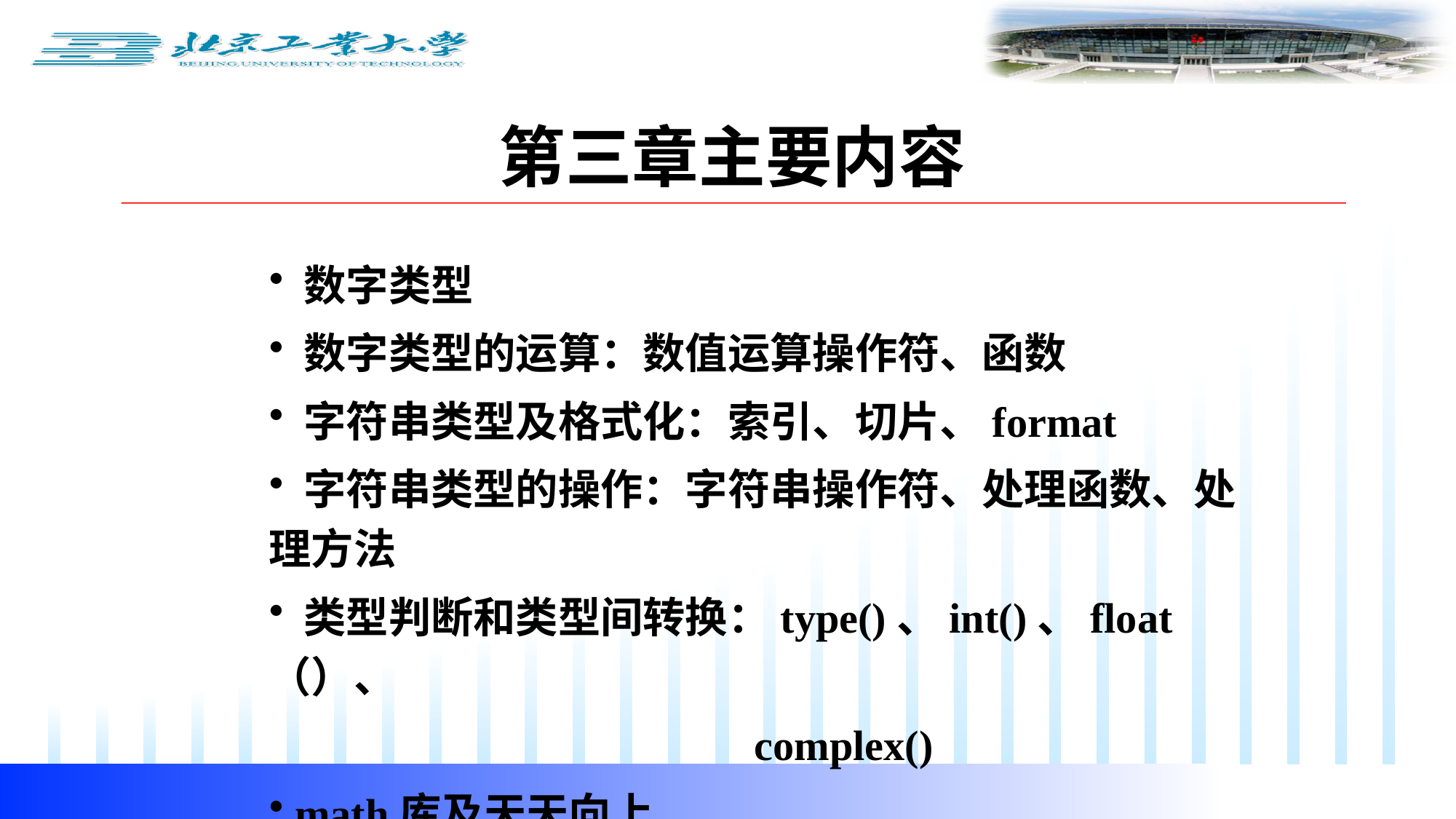

# 第三章主要内容
 数字类型
 数字类型的运算：数值运算操作符、函数
 字符串类型及格式化：索引、切片、format
 字符串类型的操作：字符串操作符、处理函数、处理方法
 类型判断和类型间转换：type()、int()、float（）、
                                              complex()
 math库及天天向上